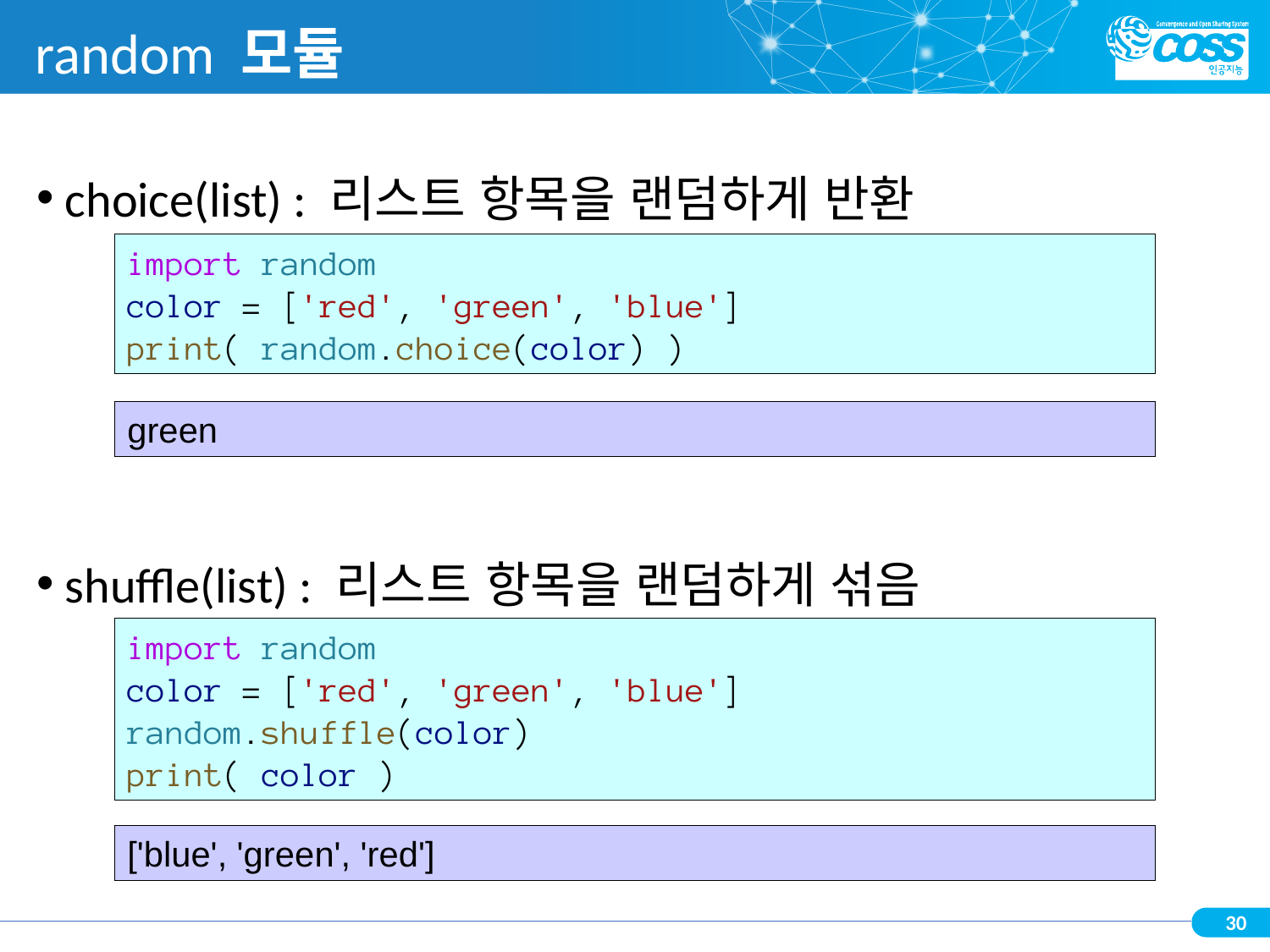

# random 모듈
 choice(list) : 리스트 항목을 랜덤하게 반환

 shuffle(list) : 리스트 항목을 랜덤하게 섞음
import random
color = ['red', 'green', 'blue']
print( random.choice(color) )
green
import random
color = ['red', 'green', 'blue']
random.shuffle(color)
print( color )
['blue', 'green', 'red']
30